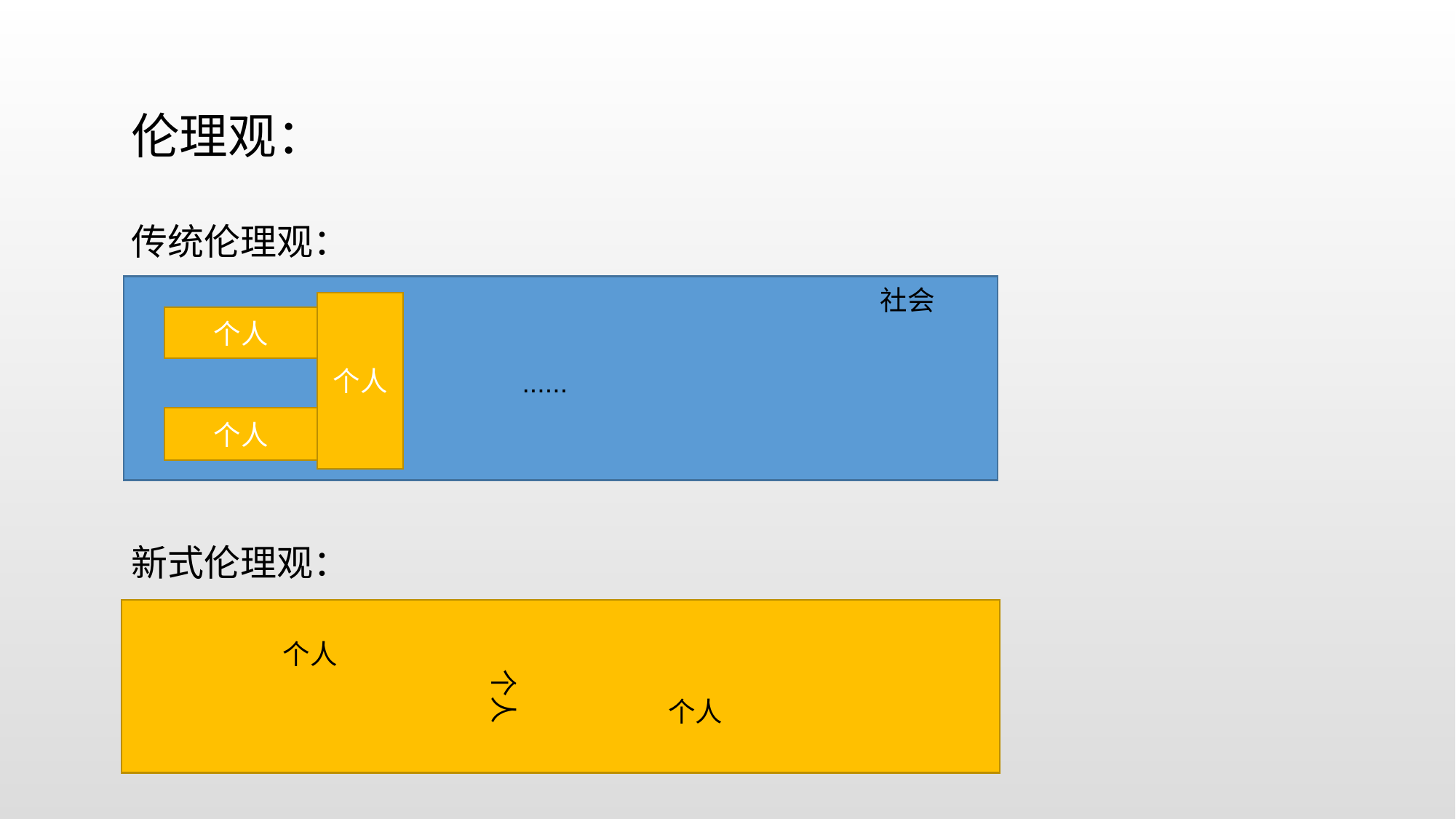

伦理观：

传统伦理观：

社会
个人
个人
......
个人
新式伦理观：

个人
个人
个人